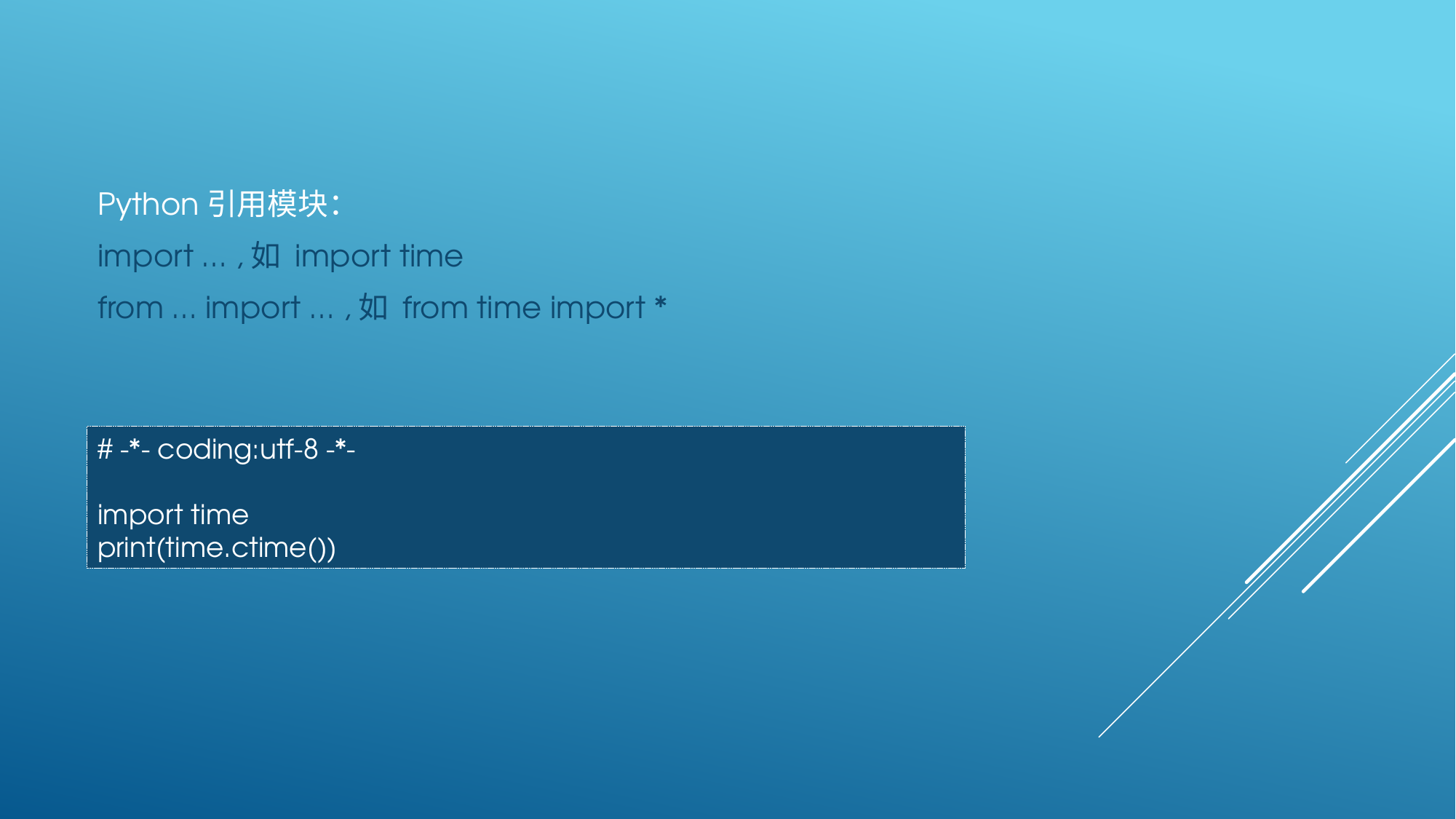

Python引用模块：
import … ,如 import time
from … import … ,如 from time import *
# -*- coding:utf-8 -*-

import time
print(time.ctime())